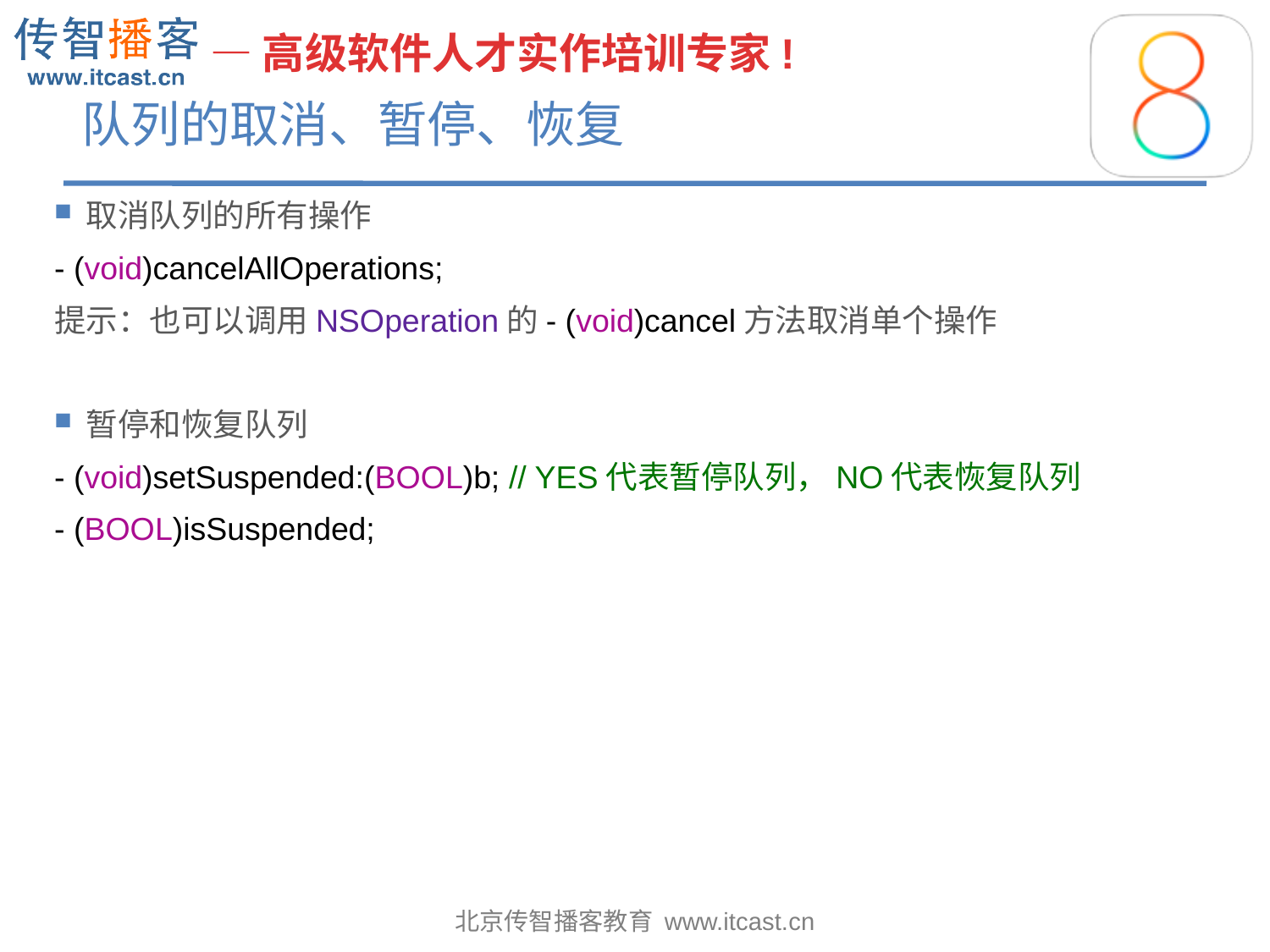

# 队列的取消、暂停、恢复
取消队列的所有操作
- (void)cancelAllOperations;
提示：也可以调用NSOperation的- (void)cancel方法取消单个操作

暂停和恢复队列
- (void)setSuspended:(BOOL)b; // YES代表暂停队列，NO代表恢复队列
- (BOOL)isSuspended;